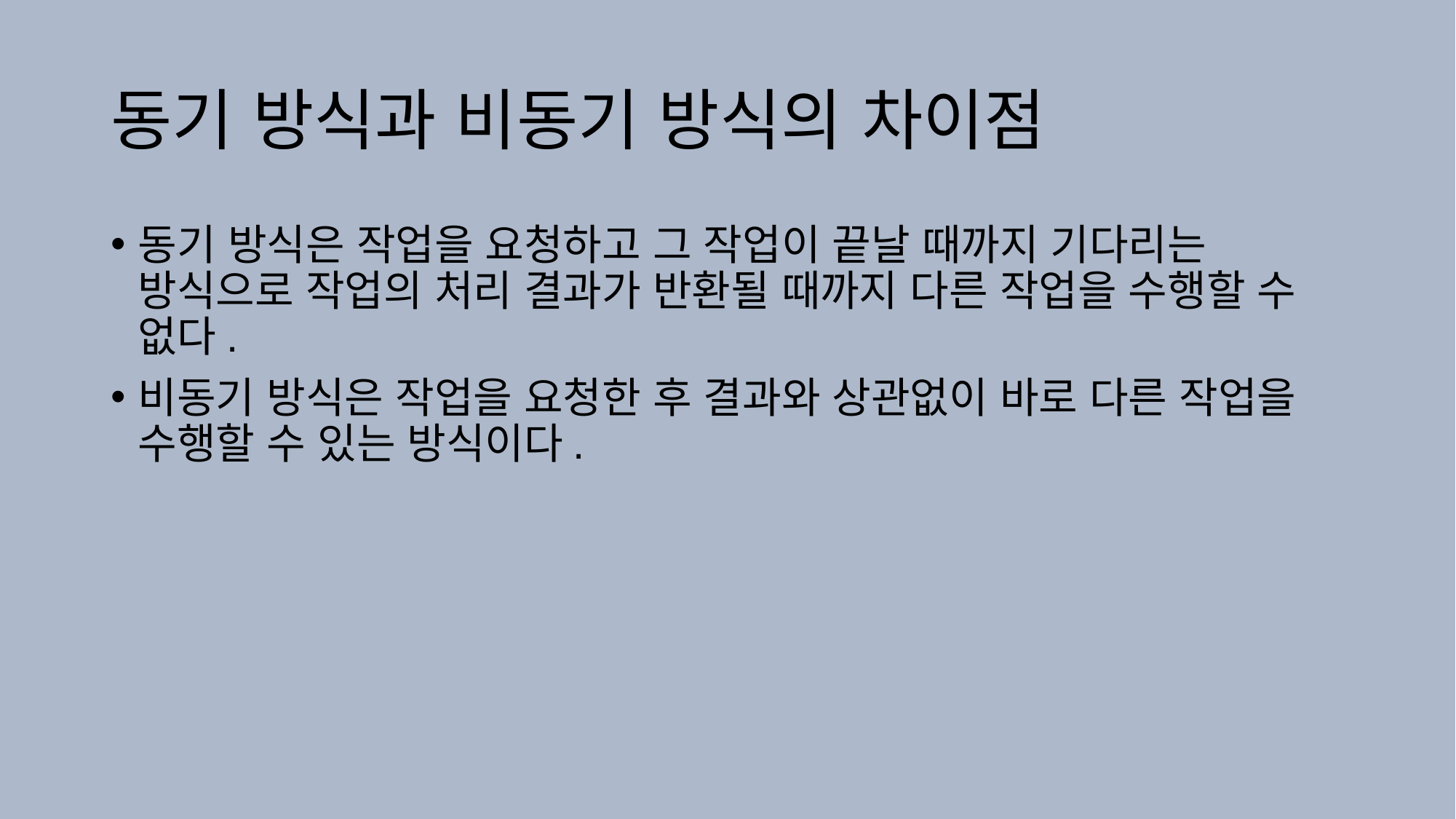

# 동기 방식과 비동기 방식의 차이점
동기 방식은 작업을 요청하고 그 작업이 끝날 때까지 기다리는 방식으로 작업의 처리 결과가 반환될 때까지 다른 작업을 수행할 수 없다.
비동기 방식은 작업을 요청한 후 결과와 상관없이 바로 다른 작업을 수행할 수 있는 방식이다.